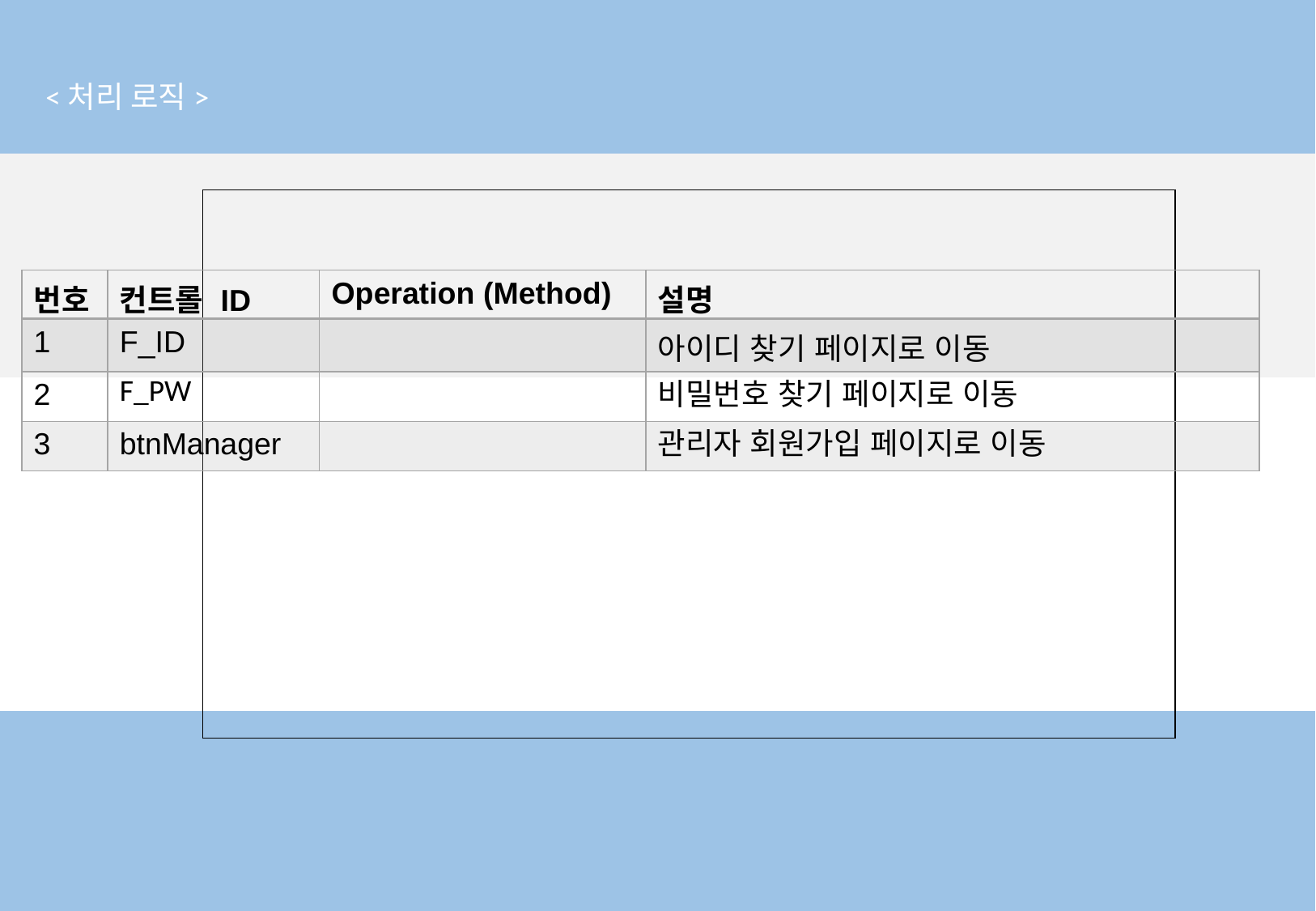

<처리 로직>

|  |
| --- |
| 번호 | 컨트롤 ID | Operation (Method) | 설명 |
| --- | --- | --- | --- |
| 1 | F\_ID |  | 아이디 찾기 페이지로 이동 |
| 2 | F\_PW |  | 비밀번호 찾기 페이지로 이동 |
| 3 | btnManager |  | 관리자 회원가입 페이지로 이동 |